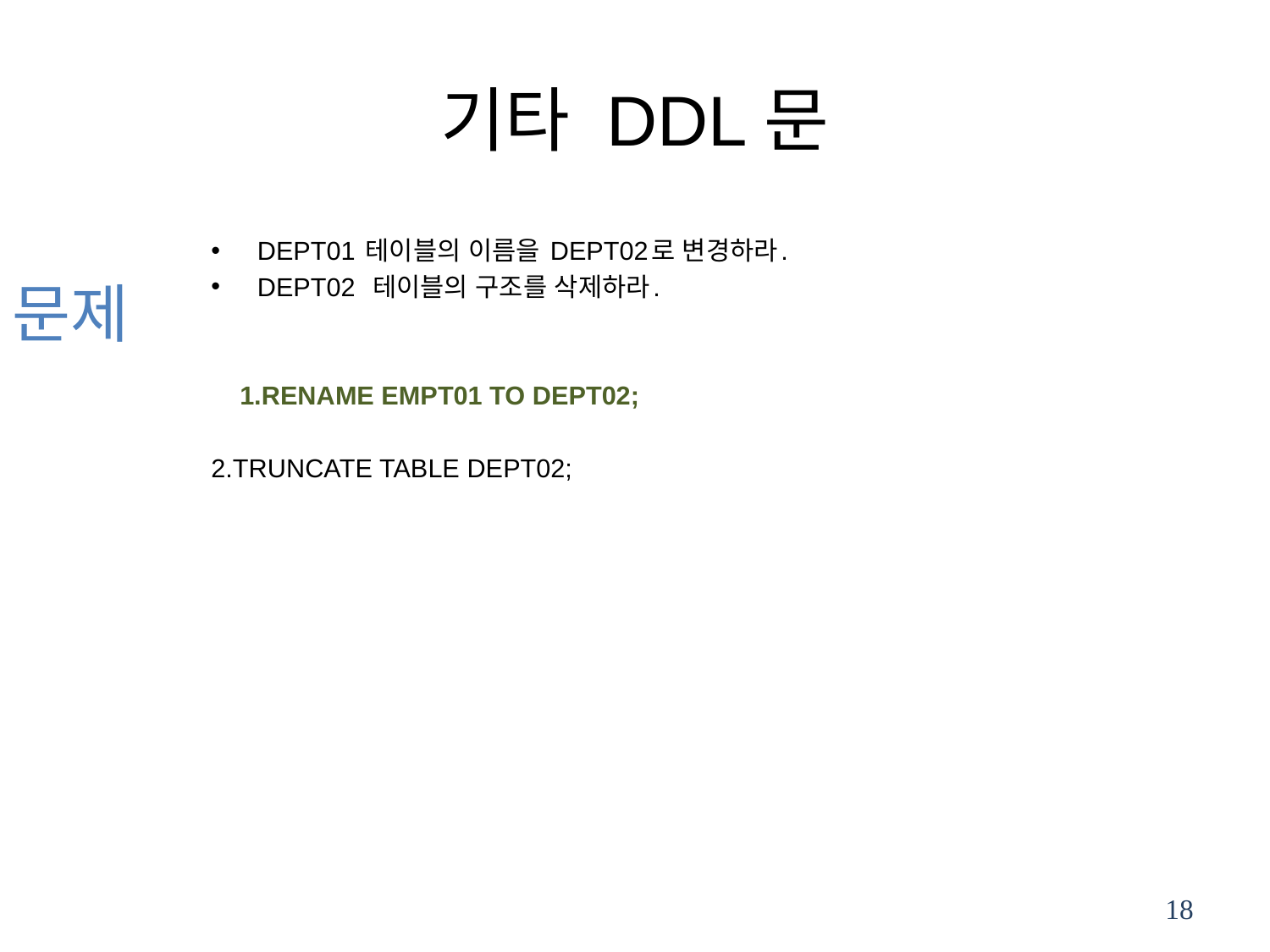

# 기타 DDL문

DEPT01 테이블의 이름을 DEPT02로 변경하라.
DEPT02  테이블의 구조를 삭제하라.

    1.RENAME EMPT01 TO DEPT02;

2.TRUNCATE TABLE DEPT02;

문제
18